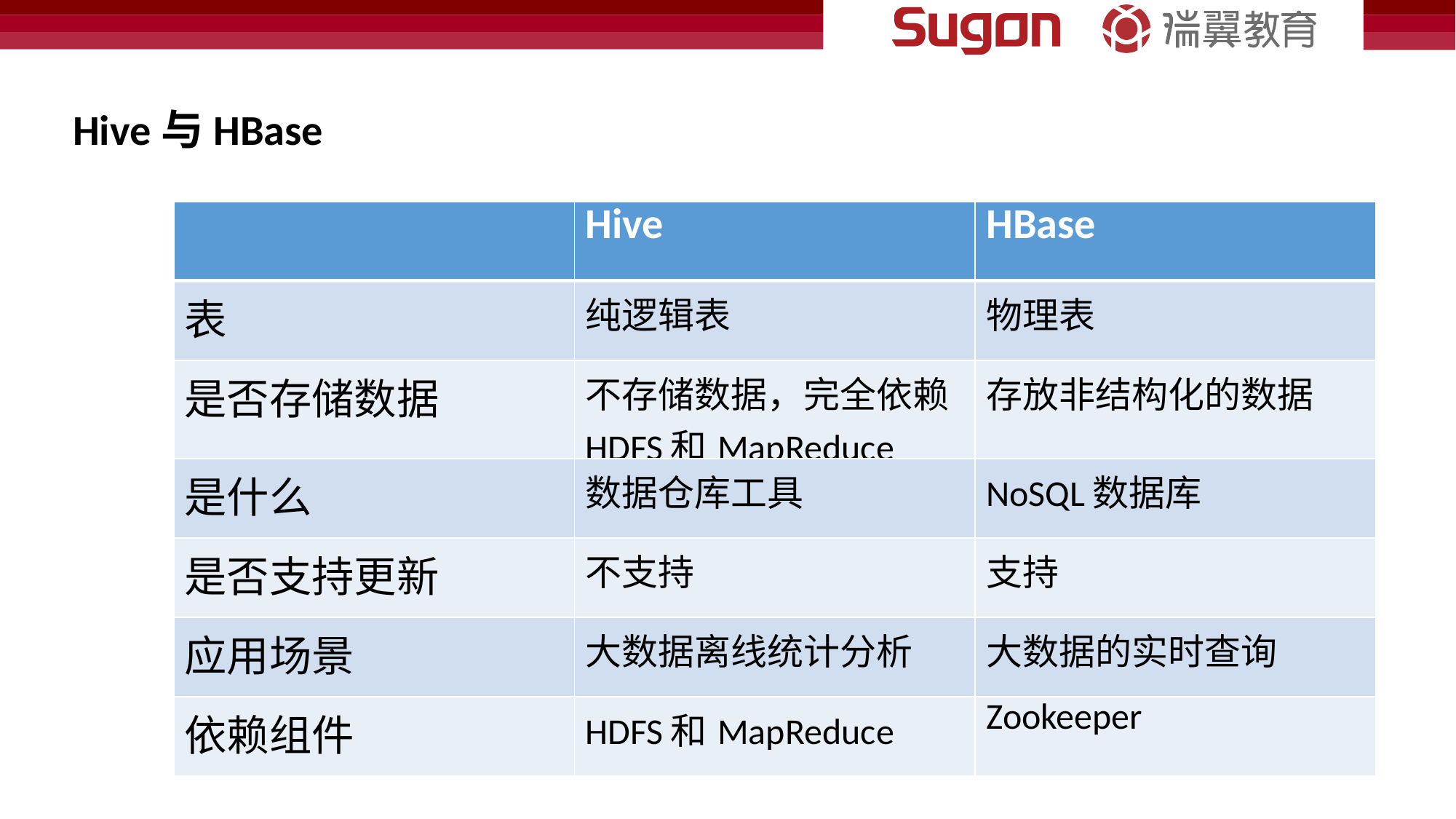

Hive与HBase
|  | Hive | HBase |
| --- | --- | --- |
| 表 | 纯逻辑表 | 物理表 |
| 是否存储数据 | 不存储数据，完全依赖HDFS和MapReduce | 存放非结构化的数据 |
| 是什么 | 数据仓库工具 | NoSQL数据库 |
| 是否支持更新 | 不支持 | 支持 |
| 应用场景 | 大数据离线统计分析 | 大数据的实时查询 |
| 依赖组件 | HDFS和MapReduce | Zookeeper |